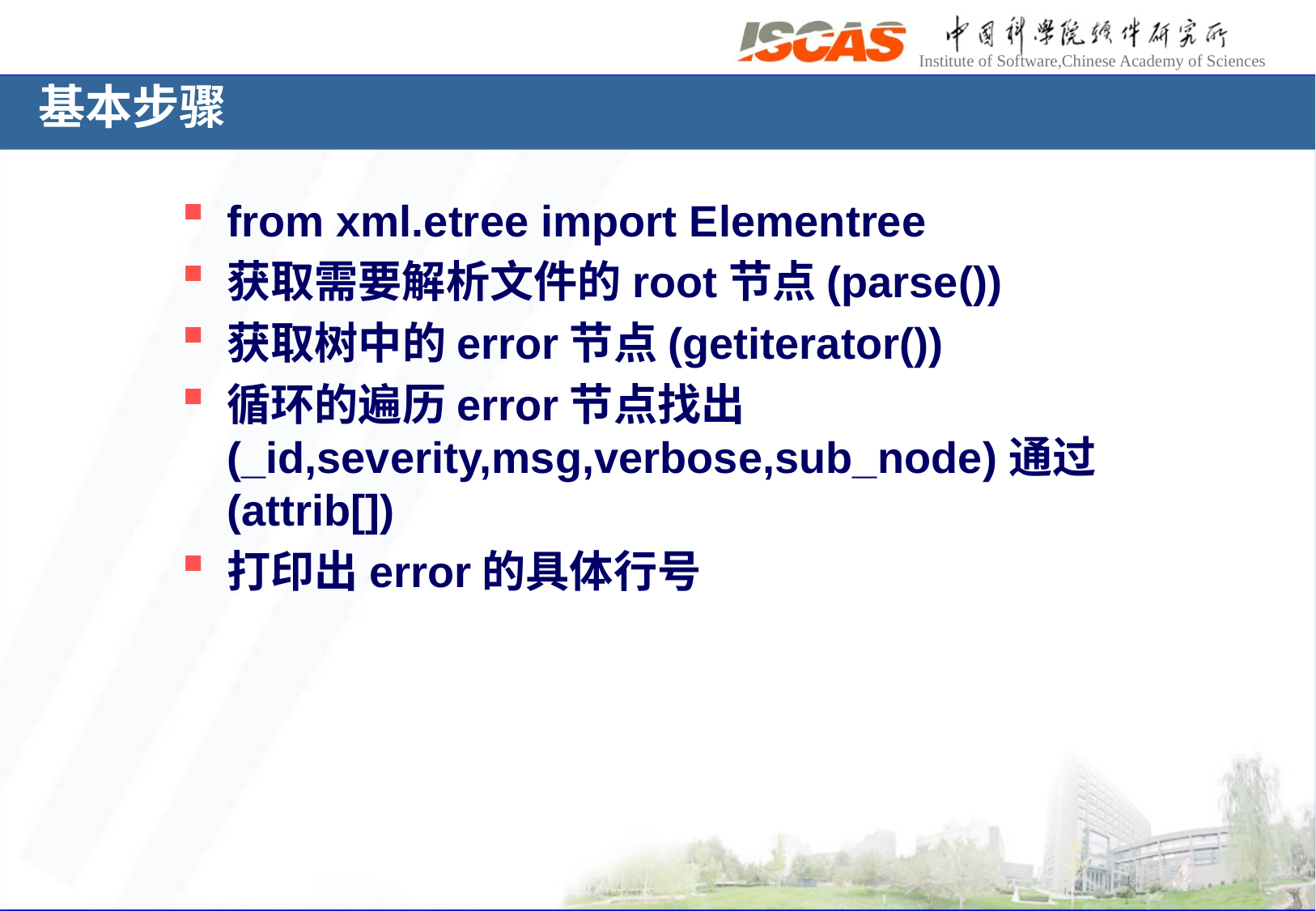

# 基本步骤
from xml.etree import Elementree
获取需要解析文件的root节点(parse())
获取树中的error节点(getiterator())
循环的遍历error节点找出(_id,severity,msg,verbose,sub_node)通过(attrib[])
打印出error的具体行号